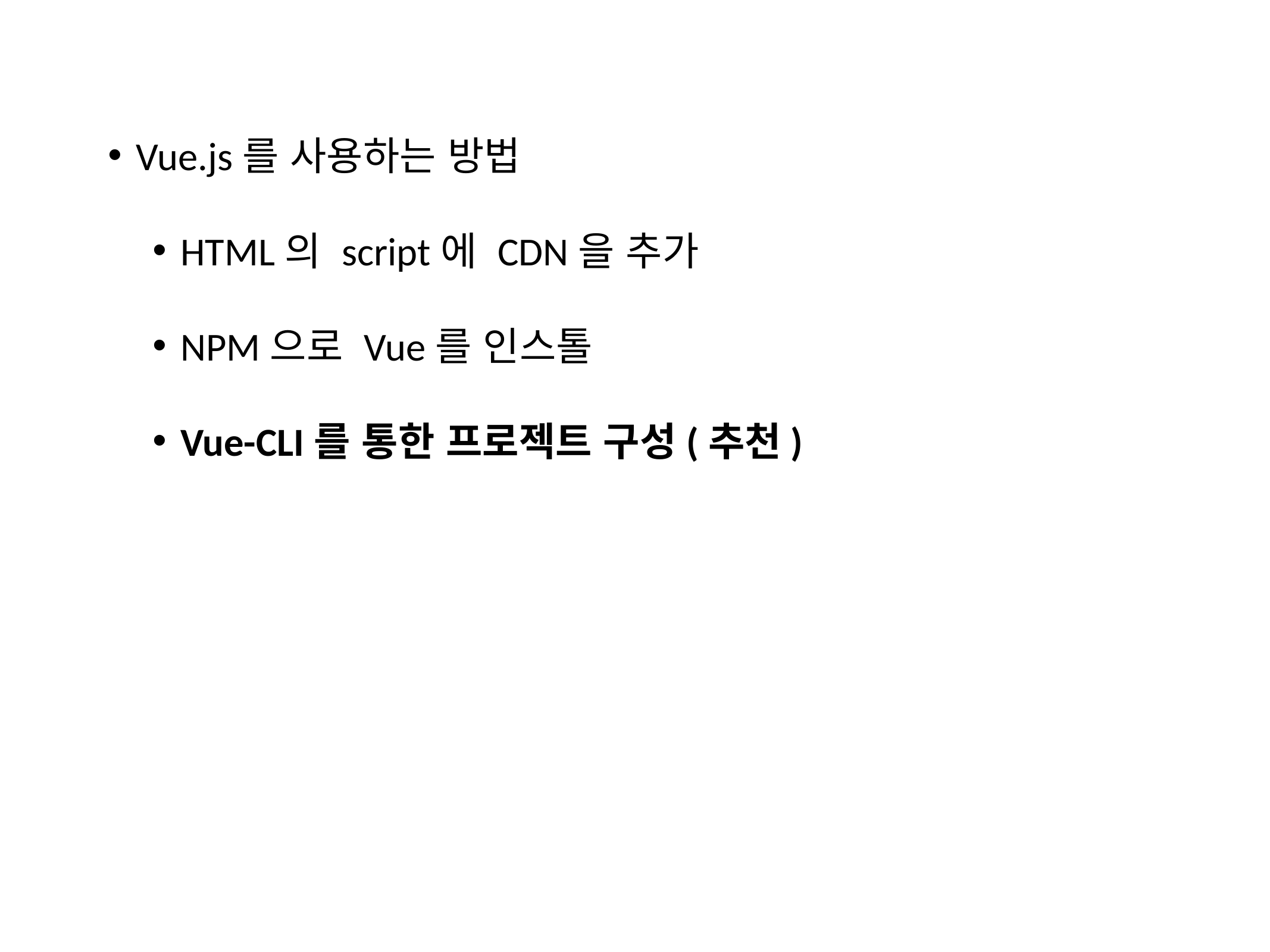

Vue.js를 사용하는 방법

HTML의 script에 CDN을 추가

NPM으로 Vue를 인스톨

Vue-CLI를 통한 프로젝트 구성(추천)